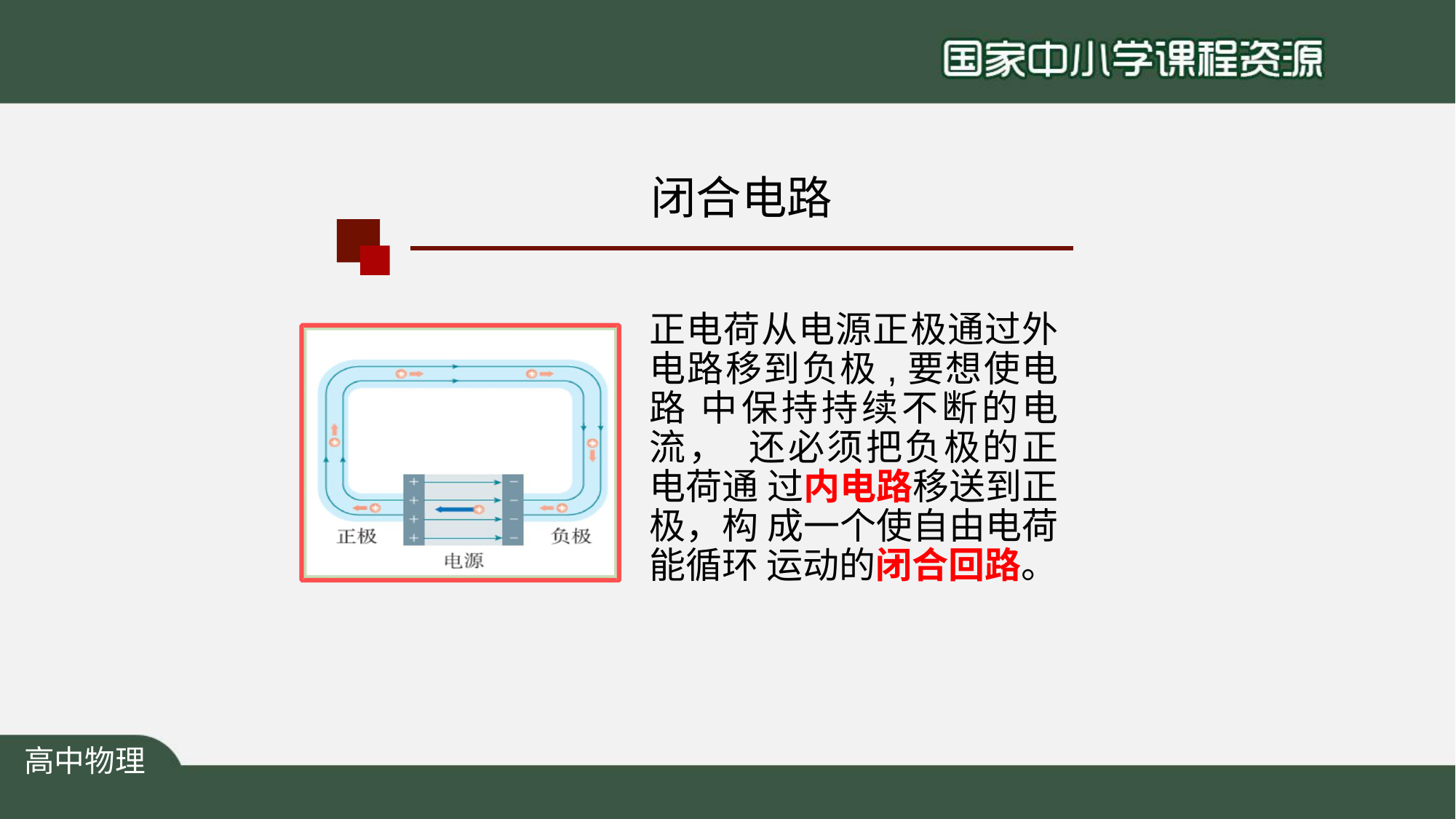

# 闭合电路

正电荷从电源正极通过外 电路移到负极,要想使电路 中保持持续不断的电流，  还必须把负极的正电荷通 过内电路移送到正极，构 成一个使自由电荷能循环 运动的闭合回路。

高中物理